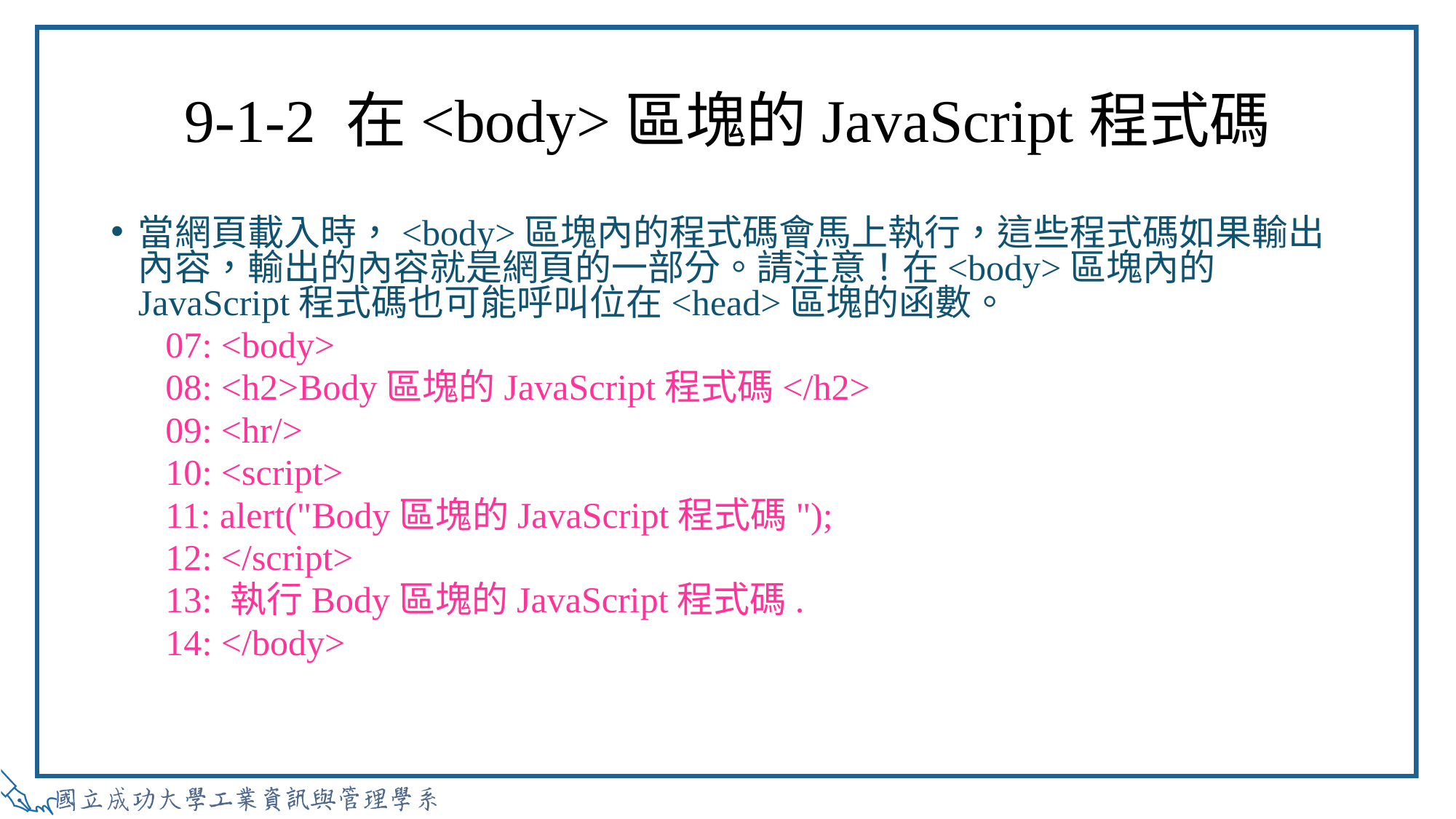

# 9-1-2 在<body>區塊的JavaScript程式碼
當網頁載入時，<body>區塊內的程式碼會馬上執行，這些程式碼如果輸出內容，輸出的內容就是網頁的一部分。請注意！在<body>區塊內的JavaScript程式碼也可能呼叫位在<head>區塊的函數。
07: <body>
08: <h2>Body區塊的JavaScript程式碼</h2>
09: <hr/>
10: <script>
11: alert("Body區塊的JavaScript程式碼");
12: </script>
13: 執行Body區塊的JavaScript程式碼.
14: </body>